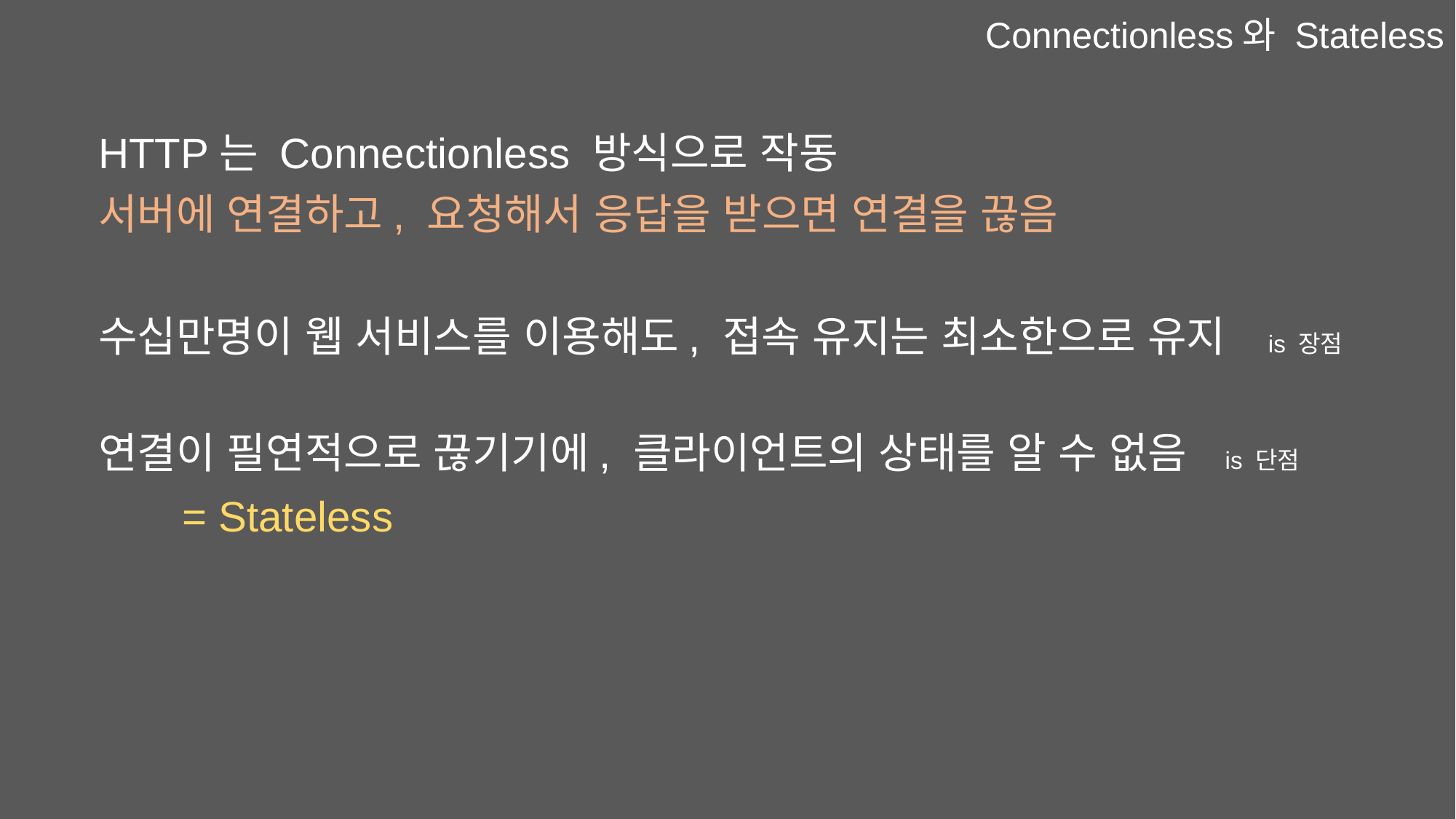

Connectionless와 Stateless
HTTP는 Connectionless 방식으로 작동
서버에 연결하고, 요청해서 응답을 받으면 연결을 끊음
수십만명이 웹 서비스를 이용해도, 접속 유지는 최소한으로 유지
is 장점
연결이 필연적으로 끊기기에, 클라이언트의 상태를 알 수 없음
is 단점
= Stateless